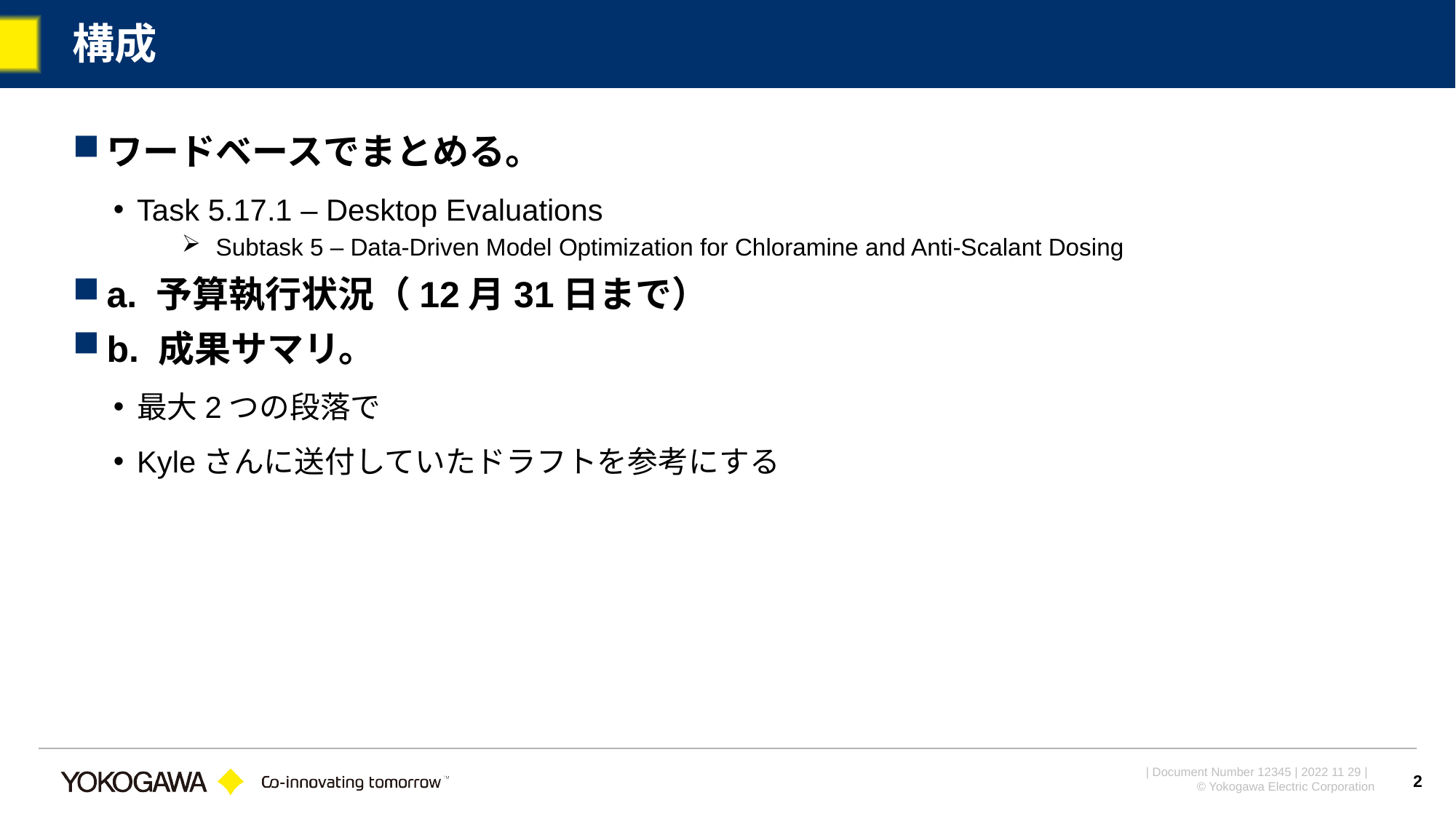

# 構成
ワードベースでまとめる。
Task 5.17.1 – Desktop Evaluations
Subtask 5 – Data-Driven Model Optimization for Chloramine and Anti-Scalant Dosing
a. 予算執行状況（12月31日まで）
b. 成果サマリ。
最大2つの段落で
Kyleさんに送付していたドラフトを参考にする
2